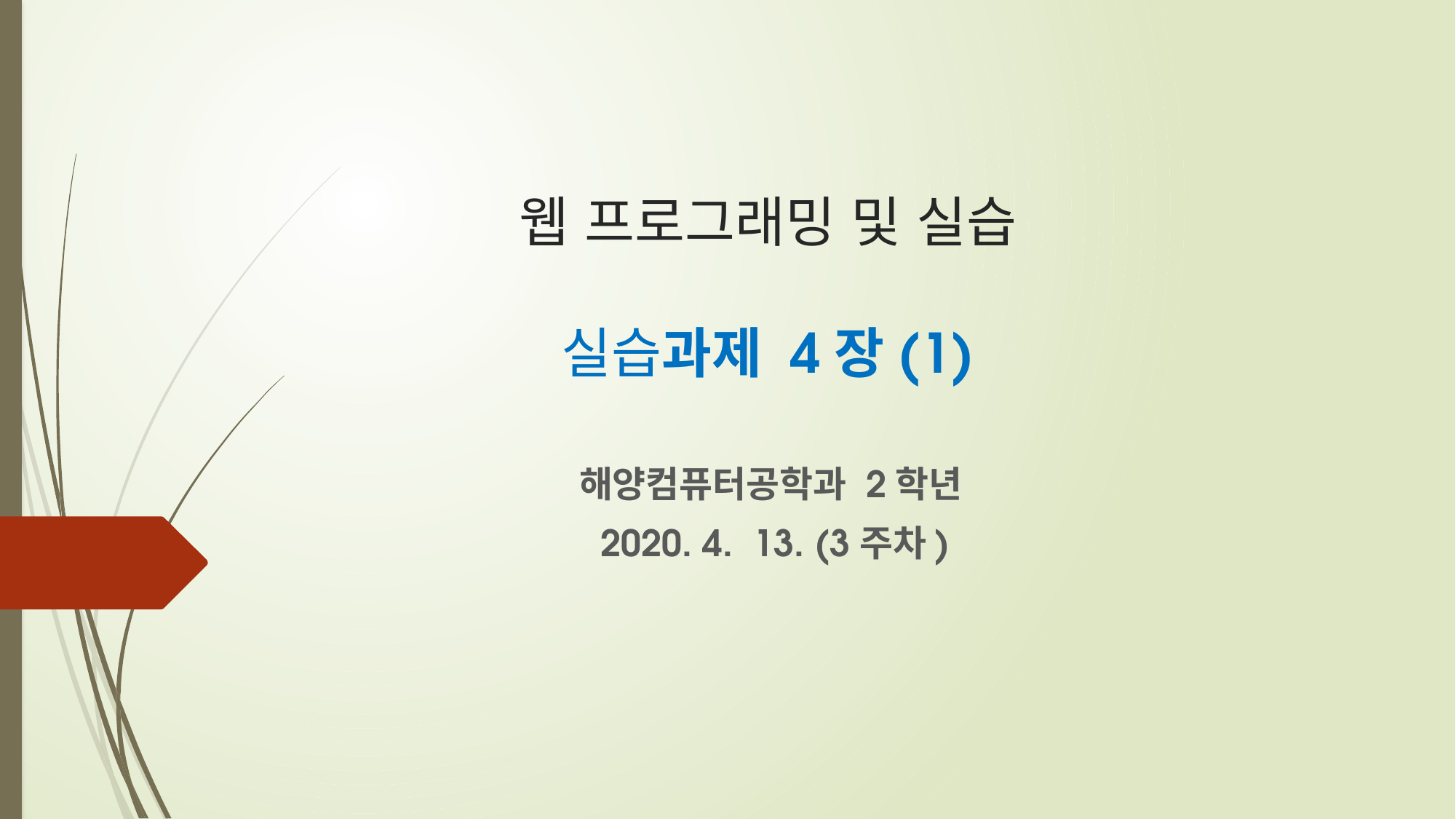

# 웹 프로그래밍 및 실습 실습과제 4장(1)
해양컴퓨터공학과 2학년
2020. 4.  13. (3주차)